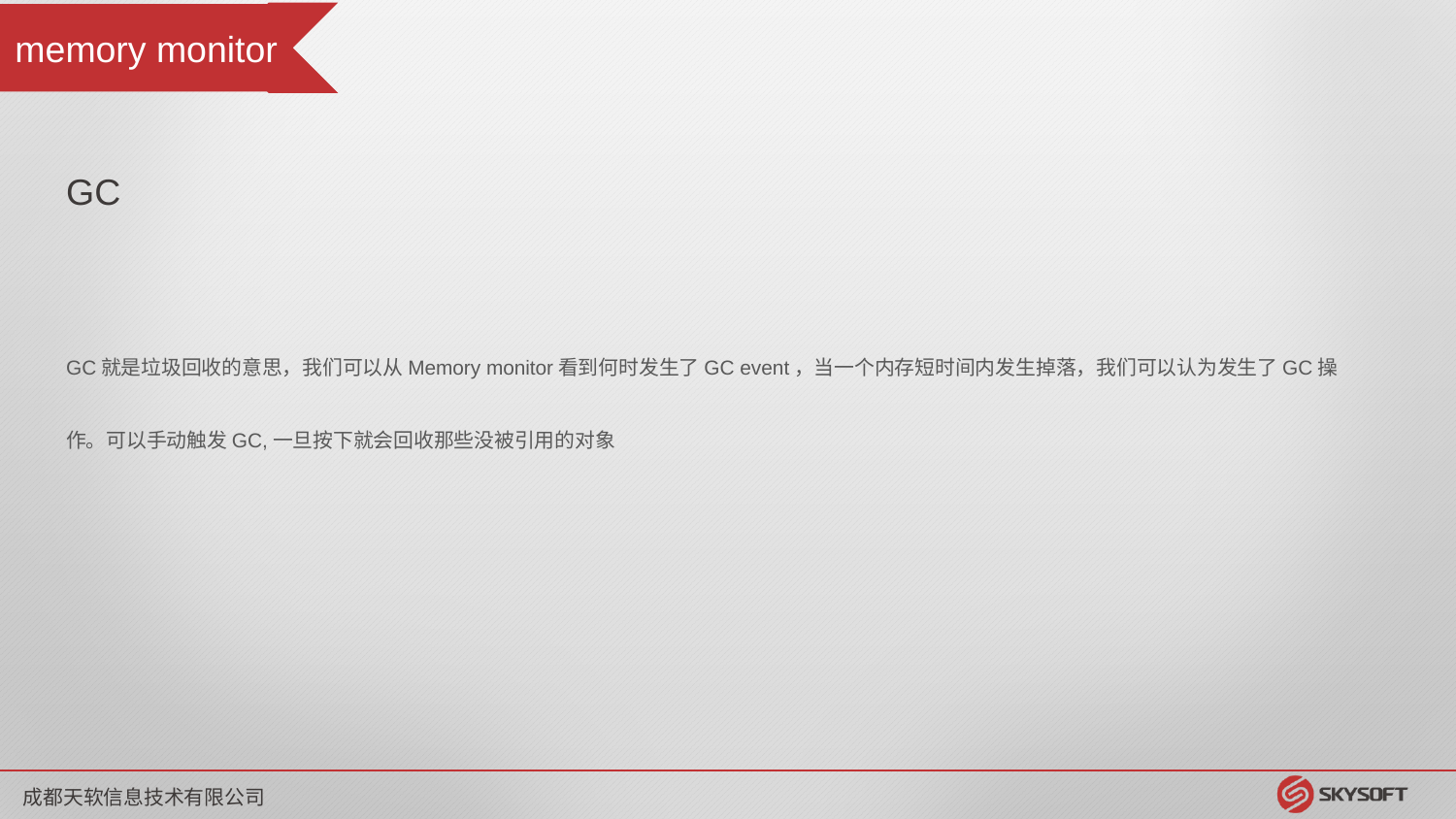

memory monitor
GC
GC就是垃圾回收的意思，我们可以从Memory monitor看到何时发生了GC event，当一个内存短时间内发生掉落，我们可以认为发生了GC操作。可以手动触发GC,一旦按下就会回收那些没被引用的对象
成都天软信息技术有限公司

7